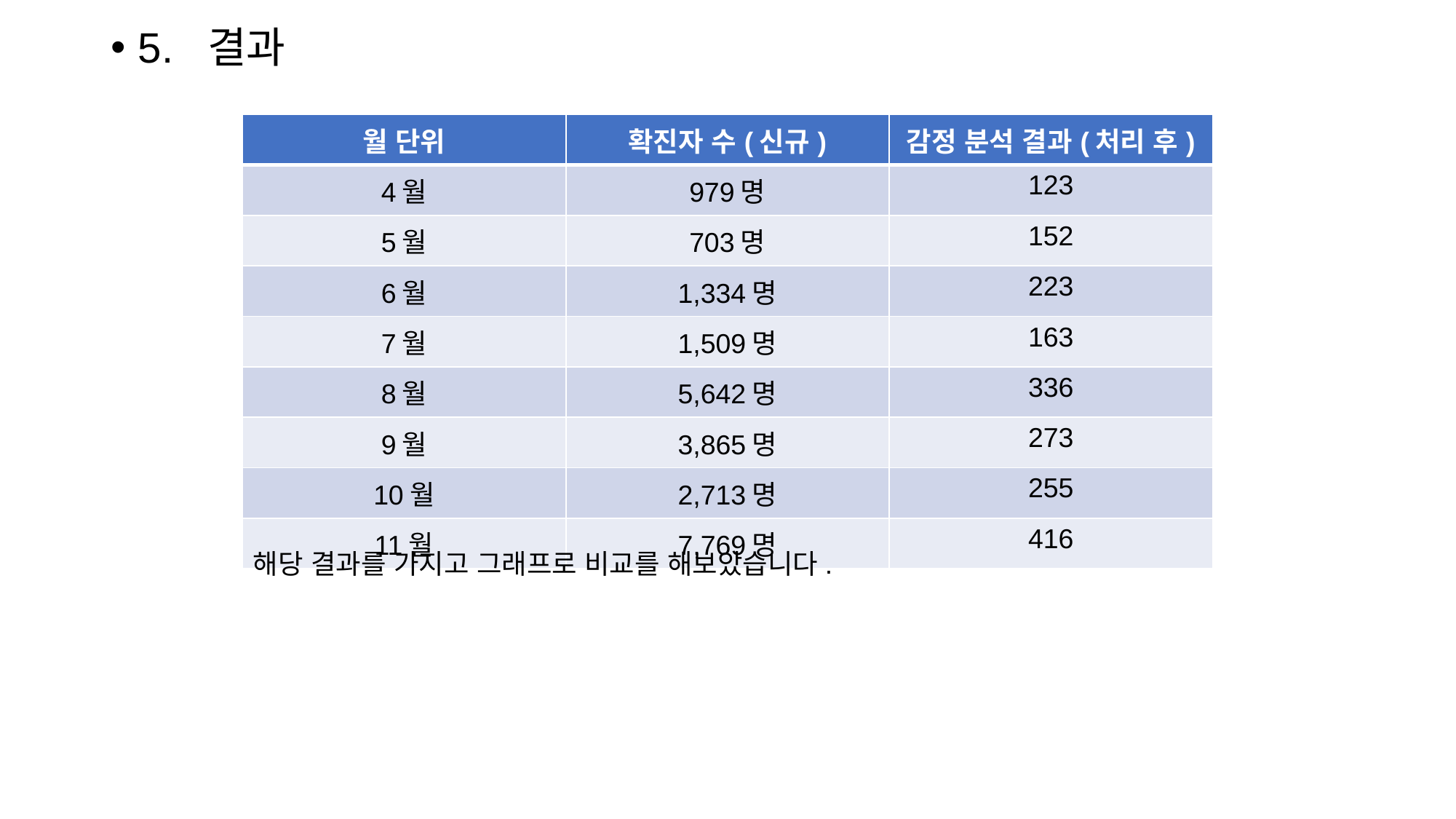

5.  결과
| 월 단위 | 확진자 수(신규) | 감정 분석 결과(처리 후) |
| --- | --- | --- |
| 4월 | 979명 | 123 |
| 5월 | 703명 | 152 |
| 6월 | 1,334명 | 223 |
| 7월 | 1,509명 | 163 |
| 8월 | 5,642명 | 336 |
| 9월 | 3,865명 | 273 |
| 10월 | 2,713명 | 255 |
| 11월 | 7,769명 | 416 |
해당 결과를 가지고 그래프로 비교를 해보았습니다.